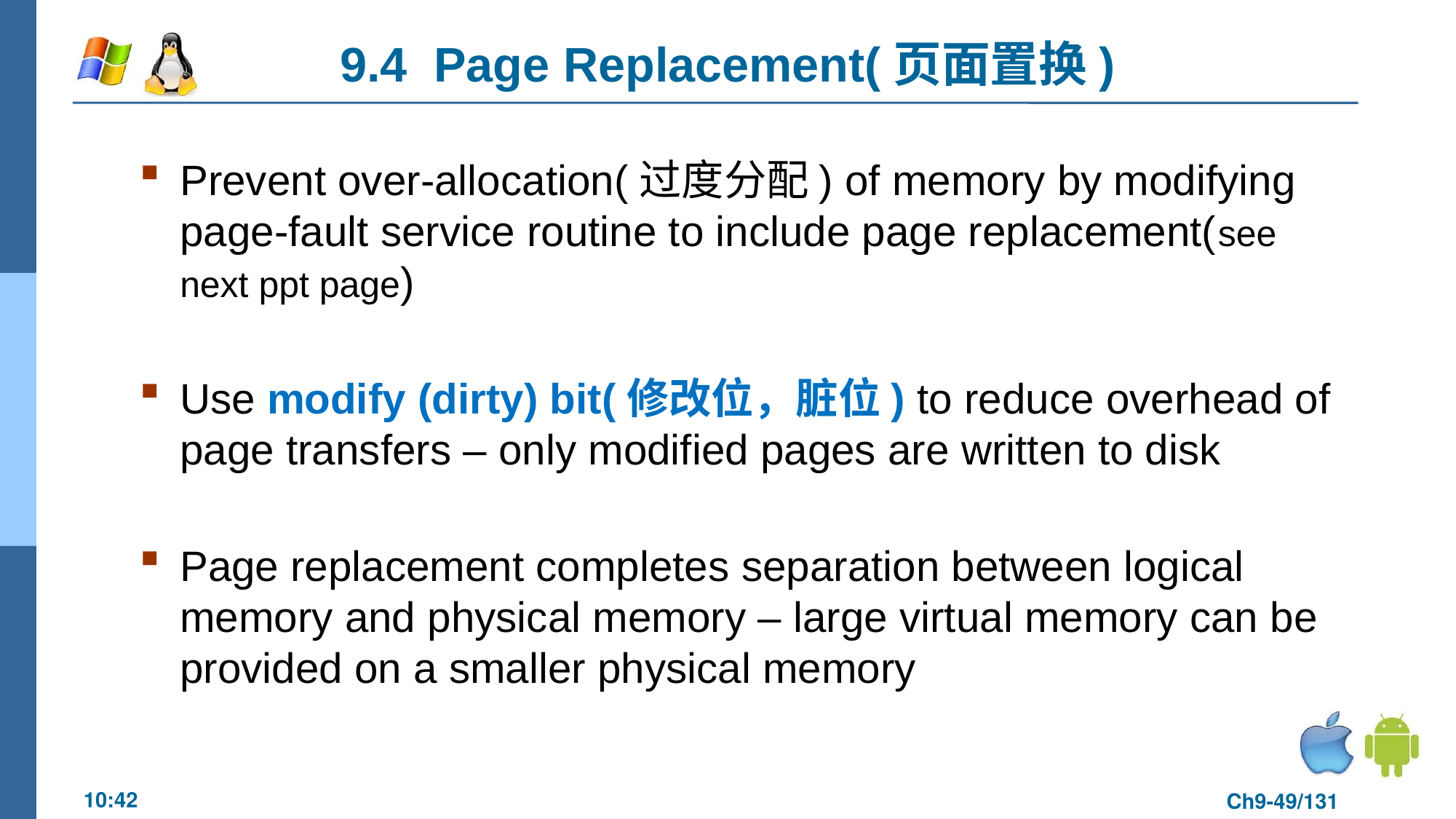

# 9.4  Page Replacement(页面置换)
Prevent over-allocation(过度分配) of memory by modifying page-fault service routine to include page replacement(see next ppt page)
Use modify (dirty) bit(修改位，脏位) to reduce overhead of page transfers – only modified pages are written to disk
Page replacement completes separation between logical memory and physical memory – large virtual memory can be provided on a smaller physical memory